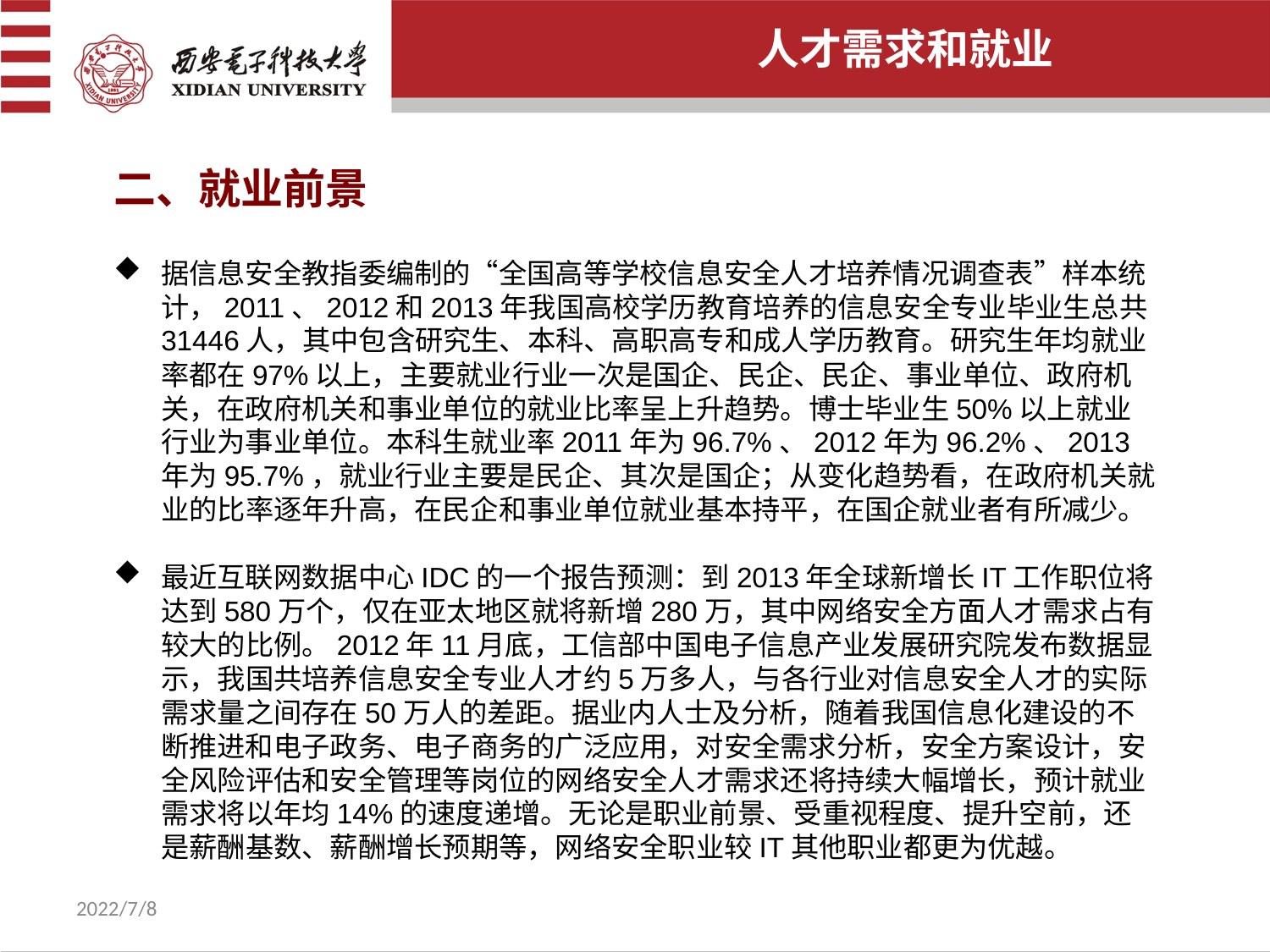

人才需求和就业
二、就业前景

据信息安全教指委编制的“全国高等学校信息安全人才培养情况调查表”样本统计，2011、2012和2013年我国高校学历教育培养的信息安全专业毕业生总共31446人，其中包含研究生、本科、高职高专和成人学历教育。研究生年均就业率都在97%以上，主要就业行业一次是国企、民企、民企、事业单位、政府机关，在政府机关和事业单位的就业比率呈上升趋势。博士毕业生50%以上就业行业为事业单位。本科生就业率2011年为96.7%、2012年为96.2%、2013年为95.7%，就业行业主要是民企、其次是国企；从变化趋势看，在政府机关就业的比率逐年升高，在民企和事业单位就业基本持平，在国企就业者有所减少。

最近互联网数据中心IDC的一个报告预测：到2013年全球新增长IT工作职位将达到580万个，仅在亚太地区就将新增280万，其中网络安全方面人才需求占有较大的比例。2012年11月底，工信部中国电子信息产业发展研究院发布数据显示，我国共培养信息安全专业人才约5万多人，与各行业对信息安全人才的实际需求量之间存在50万人的差距。据业内人士及分析，随着我国信息化建设的不断推进和电子政务、电子商务的广泛应用，对安全需求分析，安全方案设计，安全风险评估和安全管理等岗位的网络安全人才需求还将持续大幅增长，预计就业需求将以年均14%的速度递增。无论是职业前景、受重视程度、提升空前，还是薪酬基数、薪酬增长预期等，网络安全职业较IT其他职业都更为优越。
2022/7/8